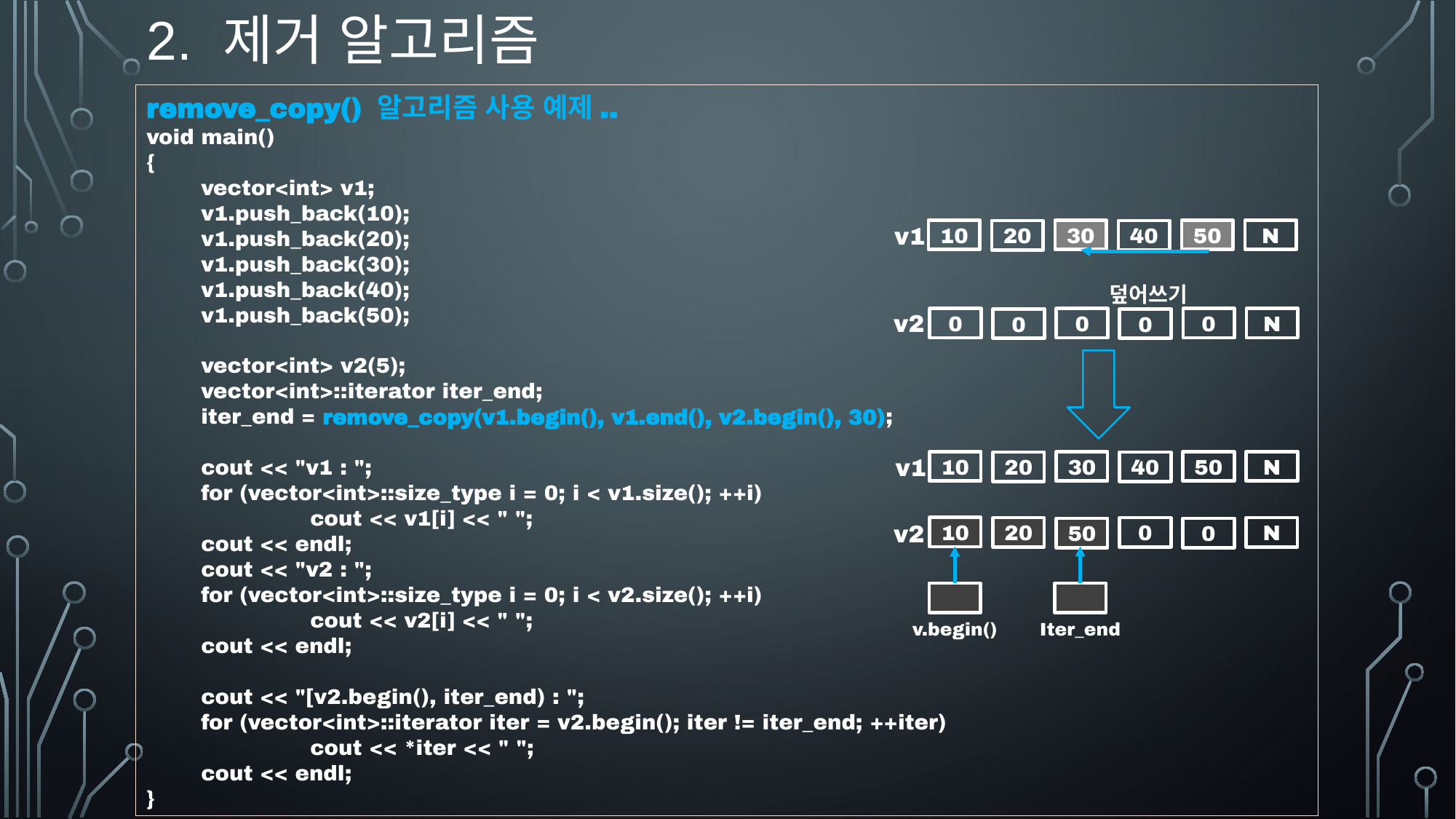

# 2. 제거 알고리즘
remove_copy() 알고리즘 사용 예제..
void main()
{
vector<int> v1;
v1.push_back(10);
v1.push_back(20);
v1.push_back(30);
v1.push_back(40);
v1.push_back(50);

vector<int> v2(5);
vector<int>::iterator iter_end;
iter_end = remove_copy(v1.begin(), v1.end(), v2.begin(), 30);

cout << "v1 : ";
for (vector<int>::size_type i = 0; i < v1.size(); ++i)
	cout << v1[i] << " ";
cout << endl;
cout << "v2 : ";
for (vector<int>::size_type i = 0; i < v2.size(); ++i)
	cout << v2[i] << " ";
cout << endl;

cout << "[v2.begin(), iter_end) : ";
for (vector<int>::iterator iter = v2.begin(); iter != iter_end; ++iter)
	cout << *iter << " ";
cout << endl;
}
v1
N
10
30
50
20
40
덮어쓰기
v2
N
0
0
0
0
0

v1
N
10
30
50
20
40
v2
10
20
0
N
50
0

Iter_end
v.begin()